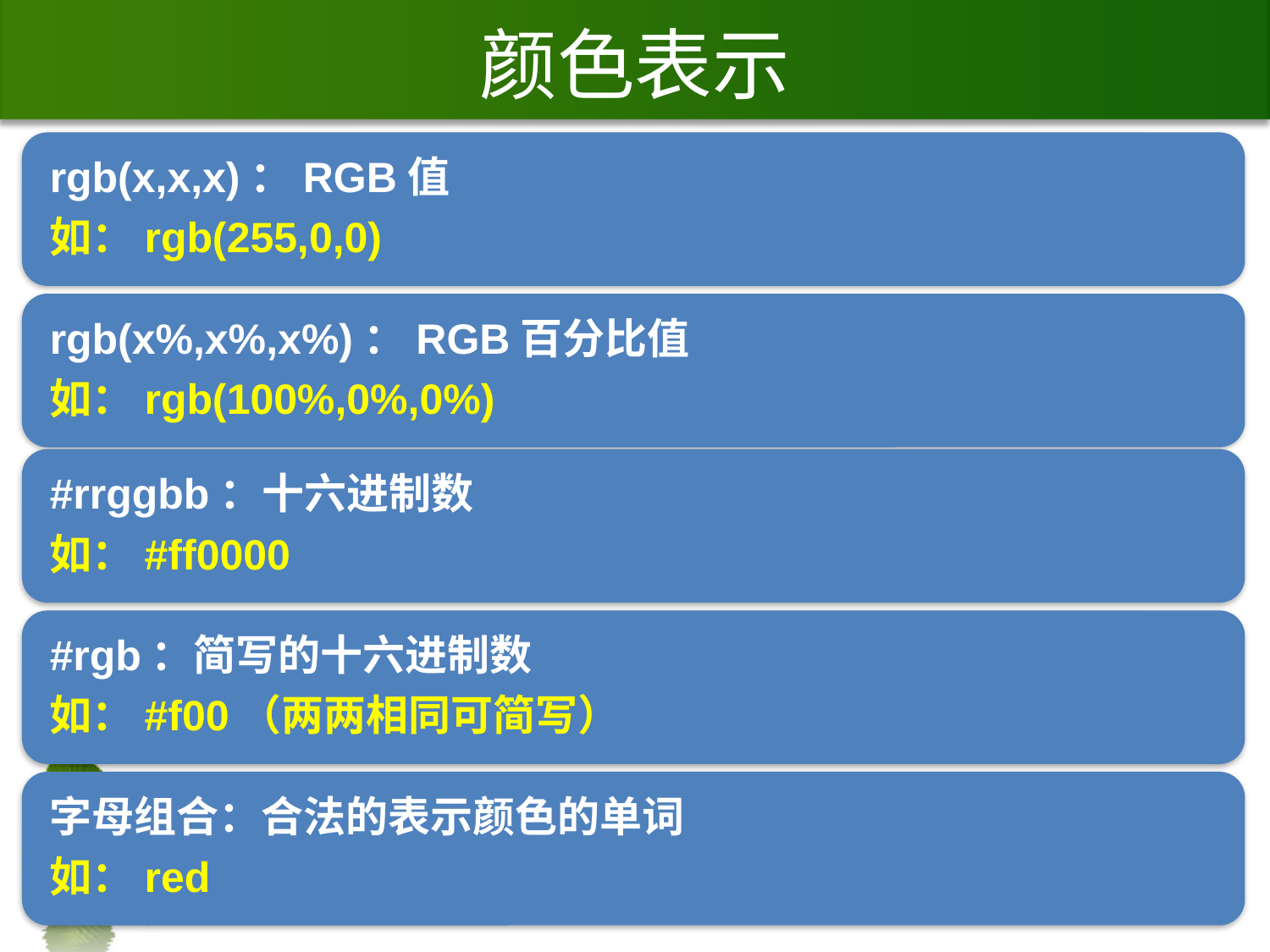

# 颜色表示
rgb(x,x,x)：RGB值
如：rgb(255,0,0)
rgb(x%,x%,x%)：RGB百分比值
如：rgb(100%,0%,0%)
#rrggbb：十六进制数
如：#ff0000
#rgb：简写的十六进制数
如：#f00（两两相同可简写）
字母组合：合法的表示颜色的单词
如：red